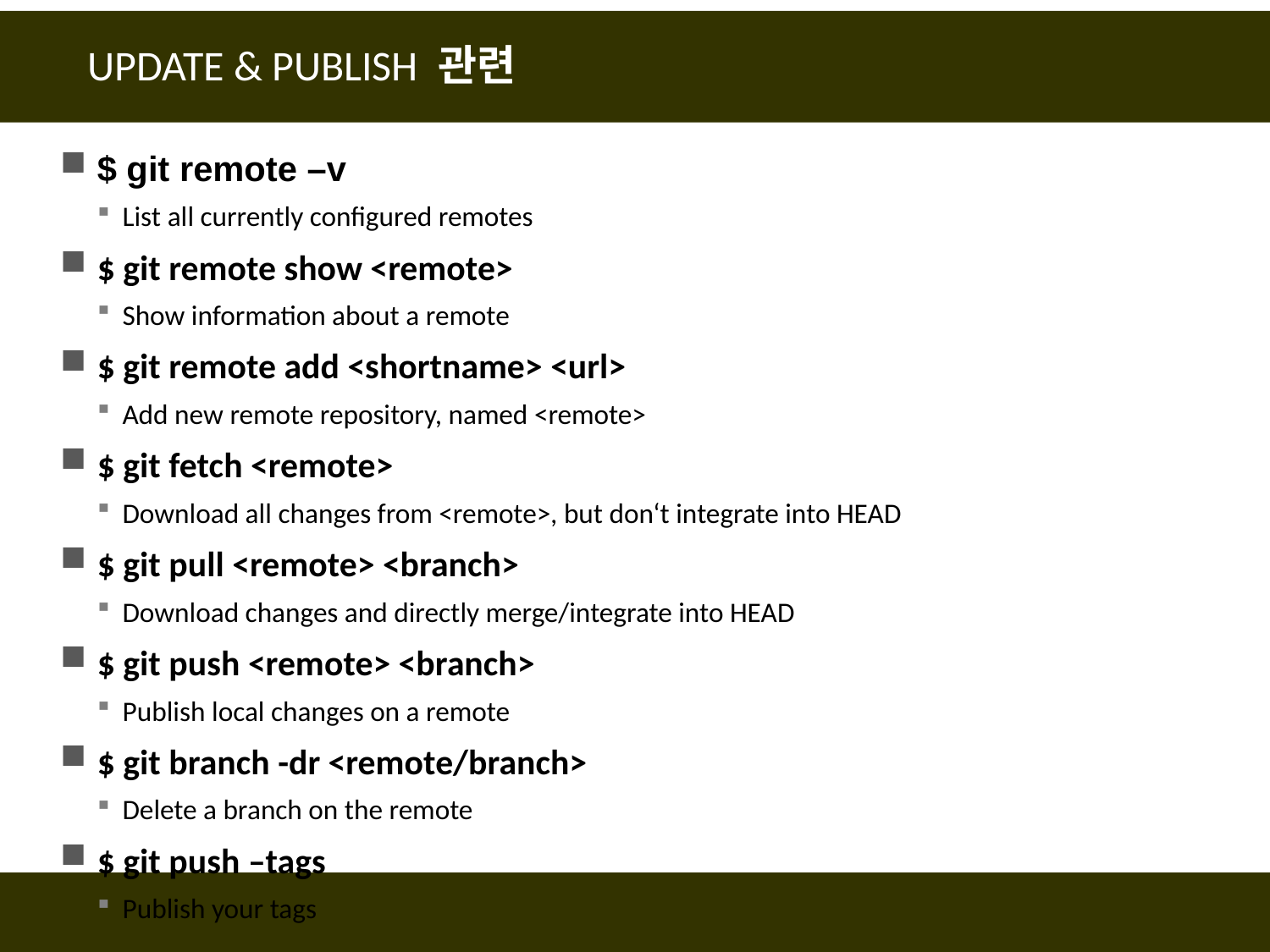

# UPDATE & PUBLISH 관련
$ git remote –v
List all currently configured remotes
$ git remote show <remote>
Show information about a remote
$ git remote add <shortname> <url>
Add new remote repository, named <remote>
$ git fetch <remote>
Download all changes from <remote>, but don‘t integrate into HEAD
$ git pull <remote> <branch>
Download changes and directly merge/integrate into HEAD
$ git push <remote> <branch>
Publish local changes on a remote
$ git branch -dr <remote/branch>
Delete a branch on the remote
$ git push –tags
Publish your tags